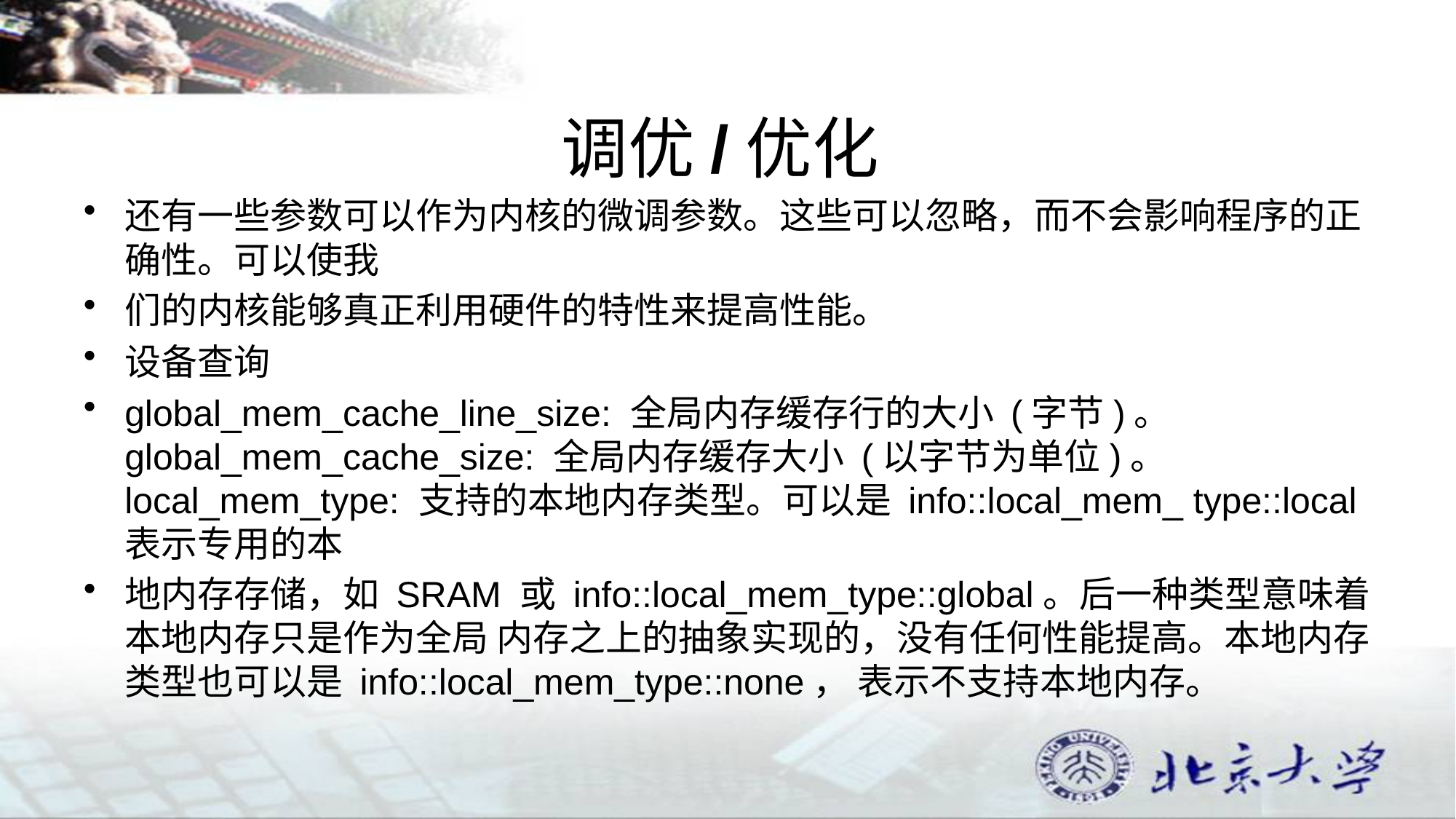

# 调优/优化
还有一些参数可以作为内核的微调参数。这些可以忽略，而不会影响程序的正确性。可以使我
们的内核能够真正利用硬件的特性来提高性能。
设备查询
global_mem_cache_line_size: 全局内存缓存行的大小 (字节)。
global_mem_cache_size: 全局内存缓存大小 (以字节为单位)。
local_mem_type: 支持的本地内存类型。可以是 info::local_mem_ type::local 表示专用的本
地内存存储，如 SRAM 或 info::local_mem_type::global。后一种类型意味着本地内存只是作为全局 内存之上的抽象实现的，没有任何性能提高。本地内存类型也可以是 info::local_mem_type::none， 表示不支持本地内存。